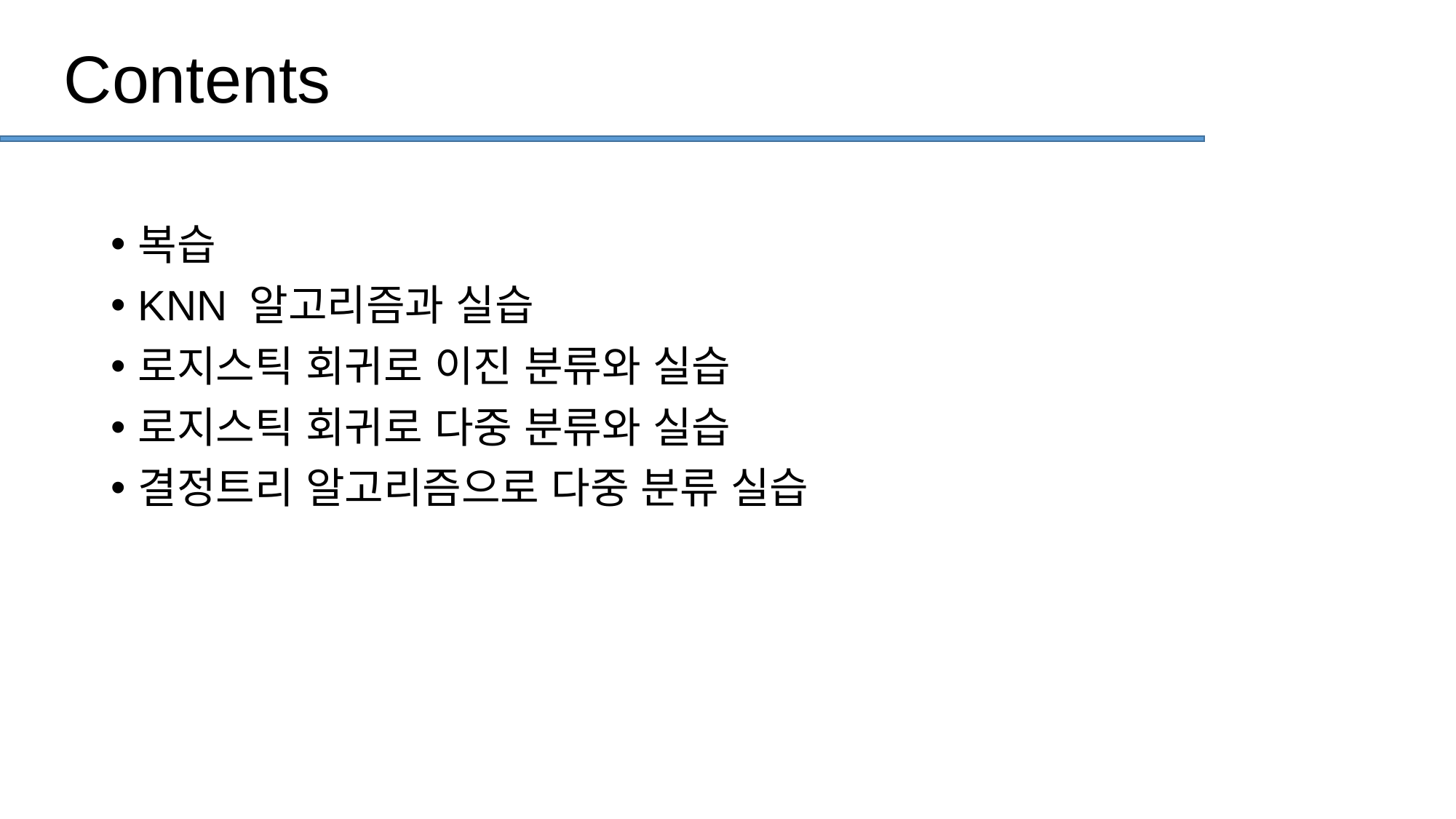

# Contents

복습
KNN 알고리즘과 실습
로지스틱 회귀로 이진 분류와 실습
로지스틱 회귀로 다중 분류와 실습
결정트리 알고리즘으로 다중 분류 실습